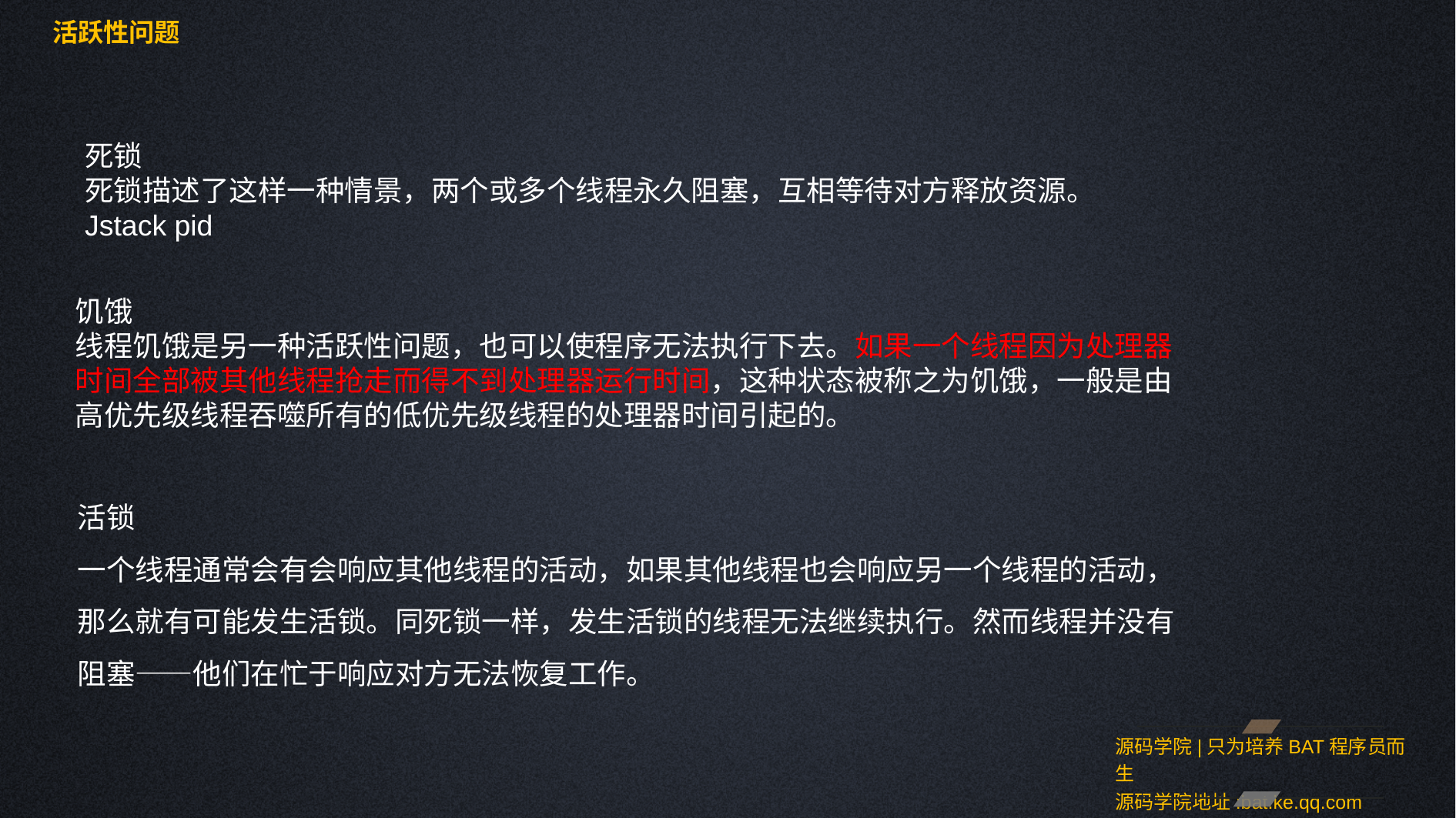

活跃性问题
死锁
死锁描述了这样一种情景，两个或多个线程永久阻塞，互相等待对方释放资源。
Jstack pid

饥饿
线程饥饿是另一种活跃性问题，也可以使程序无法执行下去。如果一个线程因为处理器时间全部被其他线程抢走而得不到处理器运行时间，这种状态被称之为饥饿，一般是由高优先级线程吞噬所有的低优先级线程的处理器时间引起的。
活锁
一个线程通常会有会响应其他线程的活动，如果其他线程也会响应另一个线程的活动，那么就有可能发生活锁。同死锁一样，发生活锁的线程无法继续执行。然而线程并没有阻塞——他们在忙于响应对方无法恢复工作。

源码学院|只为培养BAT程序员而生
源码学院地址:bat.ke.qq.com